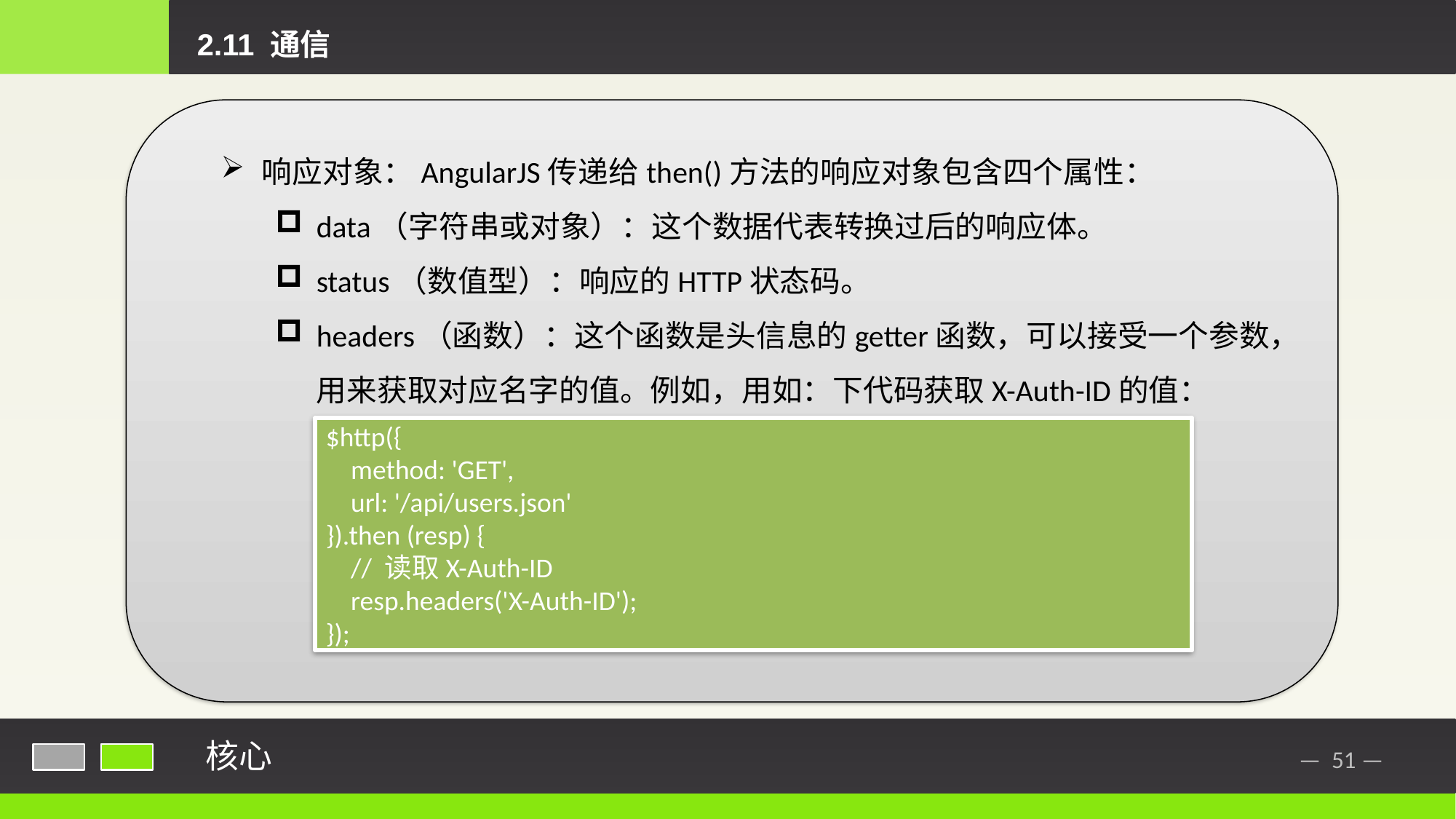

2.11 通信
响应对象：AngularJS传递给then()方法的响应对象包含四个属性：
data（字符串或对象）：这个数据代表转换过后的响应体。
status（数值型）：响应的HTTP状态码。
headers（函数）：这个函数是头信息的getter函数，可以接受一个参数，用来获取对应名字的值。例如，用如：下代码获取X-Auth-ID的值：

$http({
    method: 'GET',
    url: '/api/users.json'
}).then (resp) {
    // 读取X-Auth-ID
    resp.headers('X-Auth-ID');
});